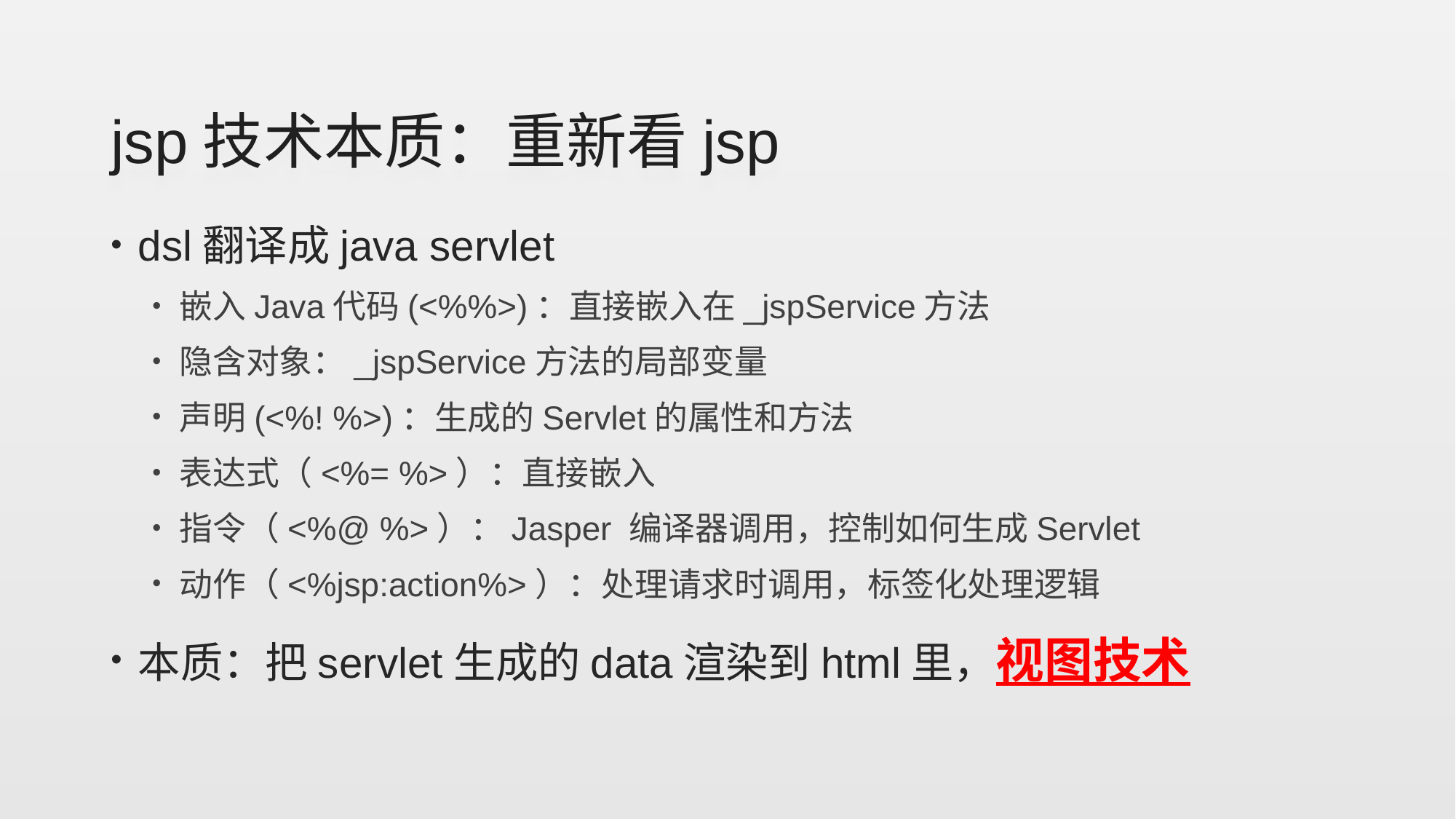

# jsp技术本质：重新看jsp
dsl翻译成java servlet
嵌入Java代码(<%%>)：直接嵌入在_jspService方法
隐含对象：_jspService方法的局部变量
声明(<%! %>)：生成的Servlet的属性和方法
表达式（<%= %>）：直接嵌入
指令（<%@ %>）：Jasper 编译器调用，控制如何生成Servlet
动作（<%jsp:action%>）：处理请求时调用，标签化处理逻辑
本质：把servlet生成的data渲染到html里，视图技术